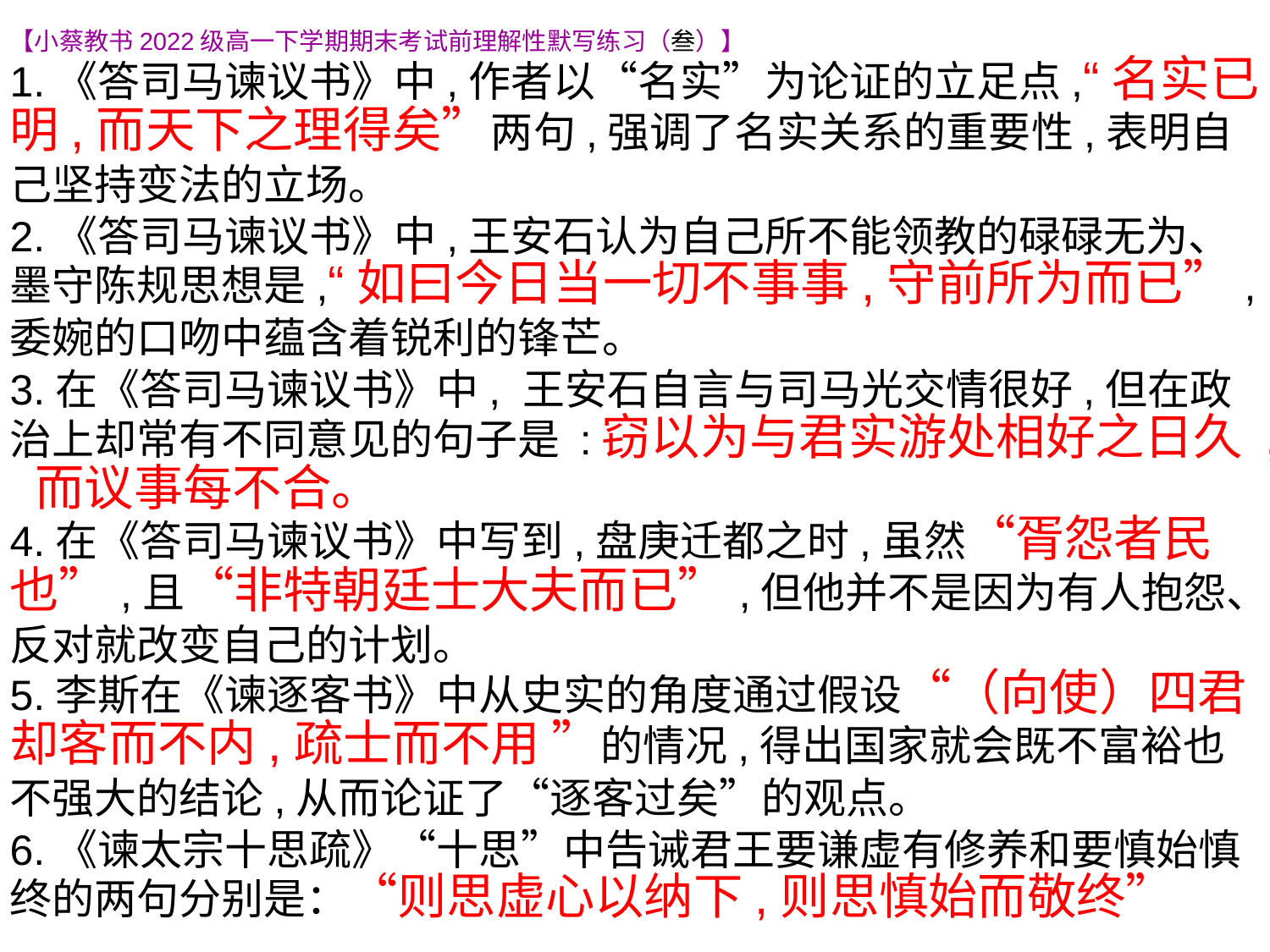

【小蔡教书2022级高一下学期期末考试前理解性默写练习（叁）】
1.《答司马谏议书》中,作者以“名实”为论证的立足点,“名实已明,而天下之理得矣”两句,强调了名实关系的重要性,表明自己坚持变法的立场。
2.《答司马谏议书》中,王安石认为自己所不能领教的碌碌无为、墨守陈规思想是,“如曰今日当一切不事事,守前所为而已”,委婉的口吻中蕴含着锐利的锋芒。
3.在《答司马谏议书》中, 王安石自言与司马光交情很好,但在政治上却常有不同意见的句子是 :窃以为与君实游处相好之日久 , 而议事每不合。
4.在《答司马谏议书》中写到,盘庚迁都之时,虽然“胥怨者民也”,且“非特朝廷士大夫而已”,但他并不是因为有人抱怨、反对就改变自己的计划。
5.李斯在《谏逐客书》中从史实的角度通过假设“（向使）四君却客而不内,疏士而不用 ”的情况,得出国家就会既不富裕也不强大的结论,从而论证了“逐客过矣”的观点。
6.《谏太宗十思疏》“十思”中告诫君王要谦虚有修养和要慎始慎终的两句分别是：“则思虚心以纳下,则思慎始而敬终”